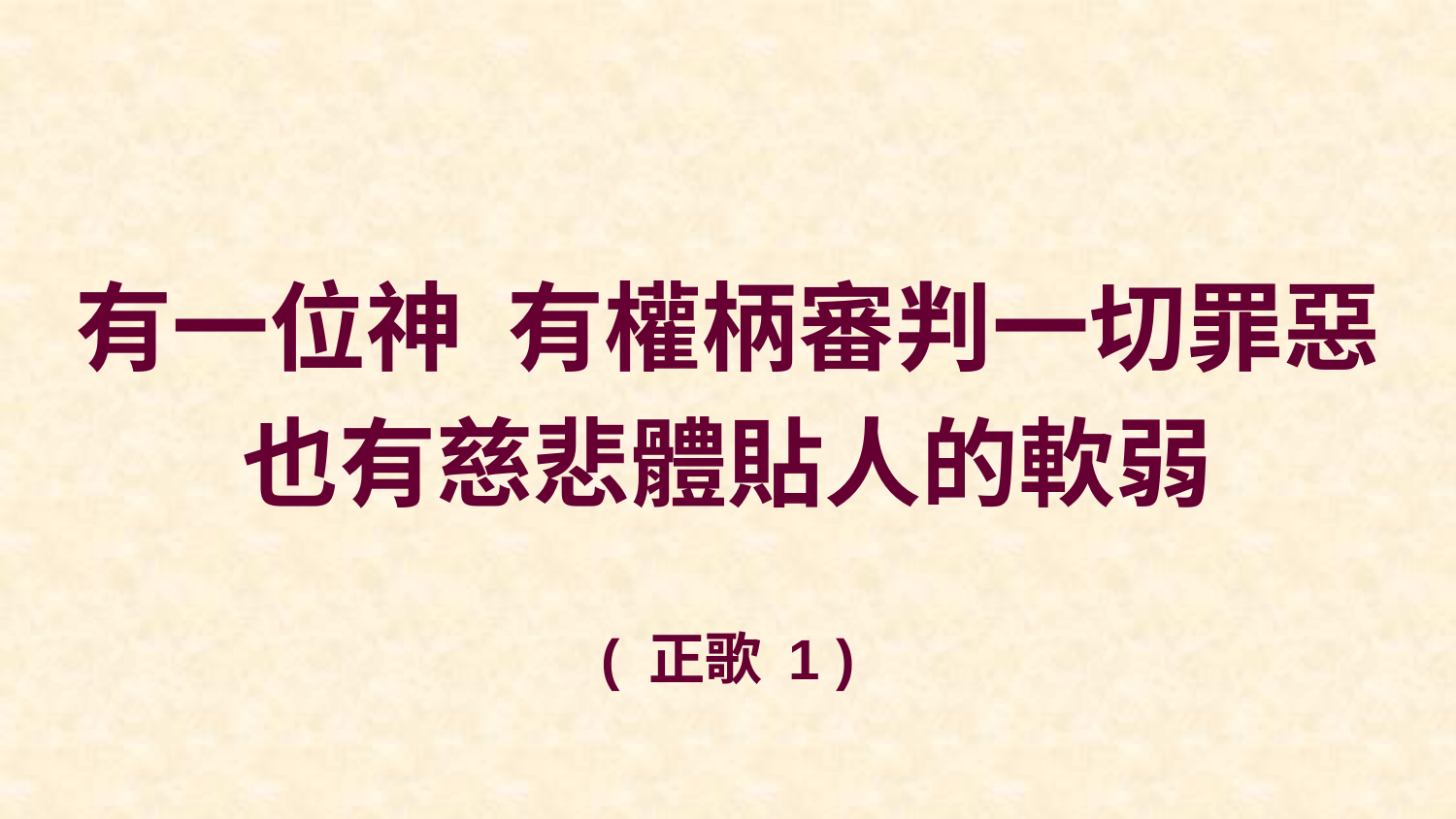

有一位神  有權柄審判一切罪惡
也有慈悲體貼人的軟弱
( 正歌 1 )